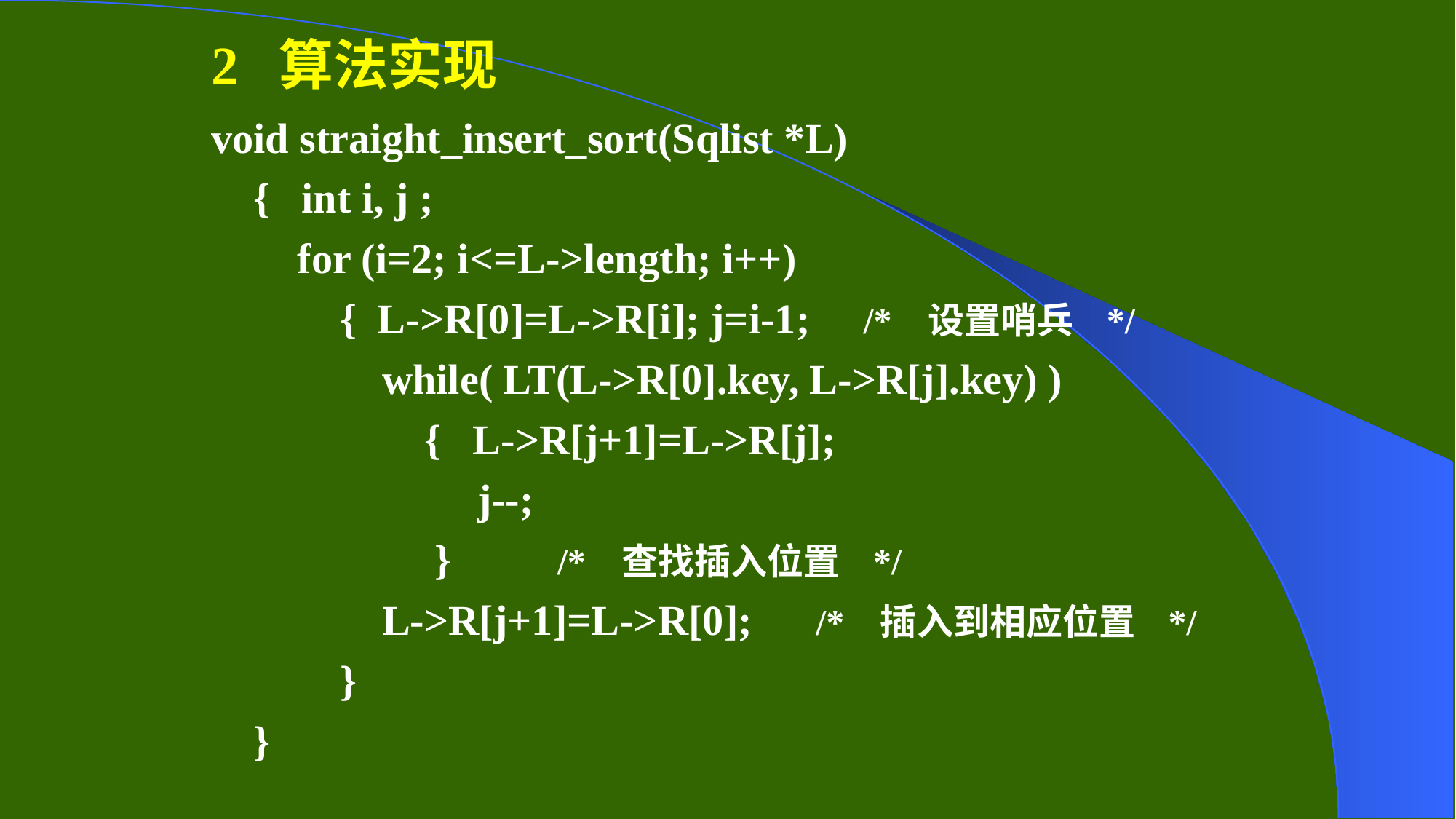

2  算法实现
void straight_insert_sort(Sqlist *L)
{   int i, j ;
for (i=2; i<=L->length; i++)
{  L->R[0]=L->R[i]; j=i-1;     /*   设置哨兵   */
while( LT(L->R[0].key, L->R[j].key) )
    {   L->R[j+1]=L->R[j];
         j--;
     }          /*   查找插入位置   */
L->R[j+1]=L->R[0];      /*   插入到相应位置   */
}
}